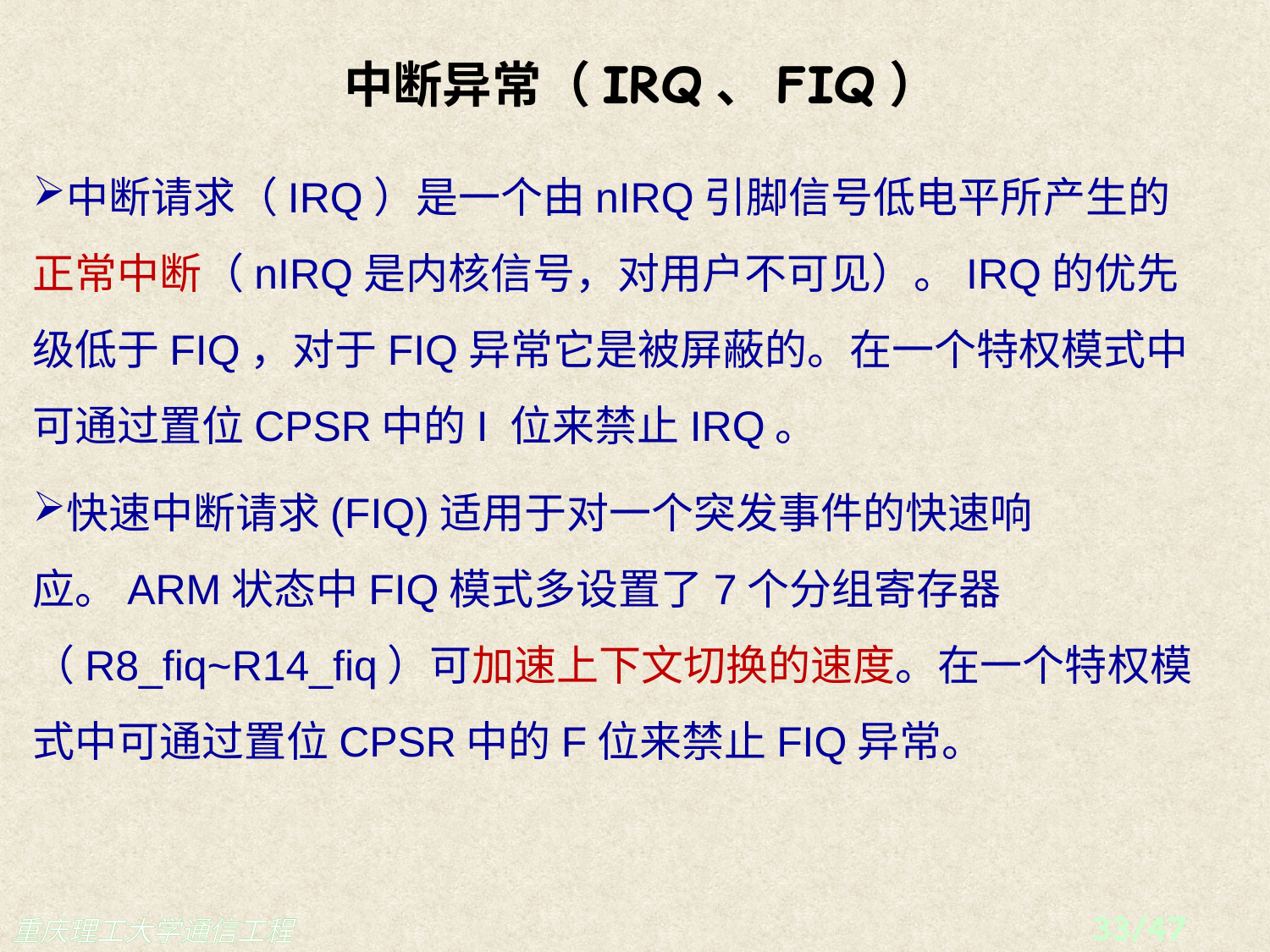

# 中断异常（IRQ、FIQ）
中断请求（IRQ）是一个由nIRQ引脚信号低电平所产生的正常中断（nIRQ是内核信号，对用户不可见）。IRQ的优先级低于FIQ，对于FIQ异常它是被屏蔽的。在一个特权模式中可通过置位CPSR中的I 位来禁止IRQ。
快速中断请求(FIQ)适用于对一个突发事件的快速响应。ARM状态中FIQ模式多设置了7个分组寄存器（R8_fiq~R14_fiq）可加速上下文切换的速度。在一个特权模式中可通过置位CPSR中的F位来禁止FIQ异常。